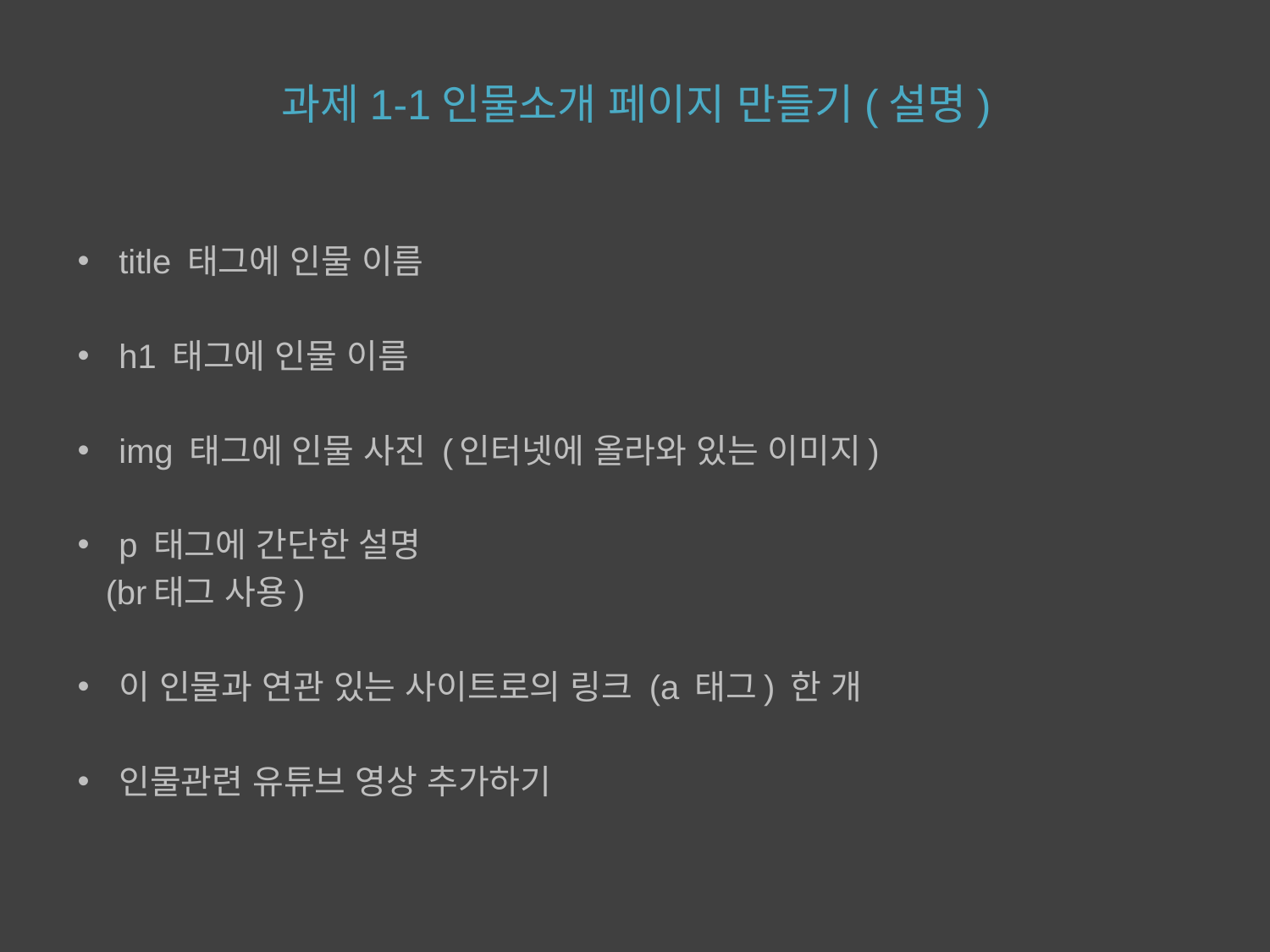

과제1-1인물소개 페이지 만들기(설명)

title 태그에 인물 이름

h1 태그에 인물 이름

img 태그에 인물 사진 (인터넷에 올라와 있는 이미지)

p 태그에 간단한 설명
   (br태그 사용)

이 인물과 연관 있는 사이트로의 링크 (a 태그) 한 개

인물관련 유튜브 영상 추가하기